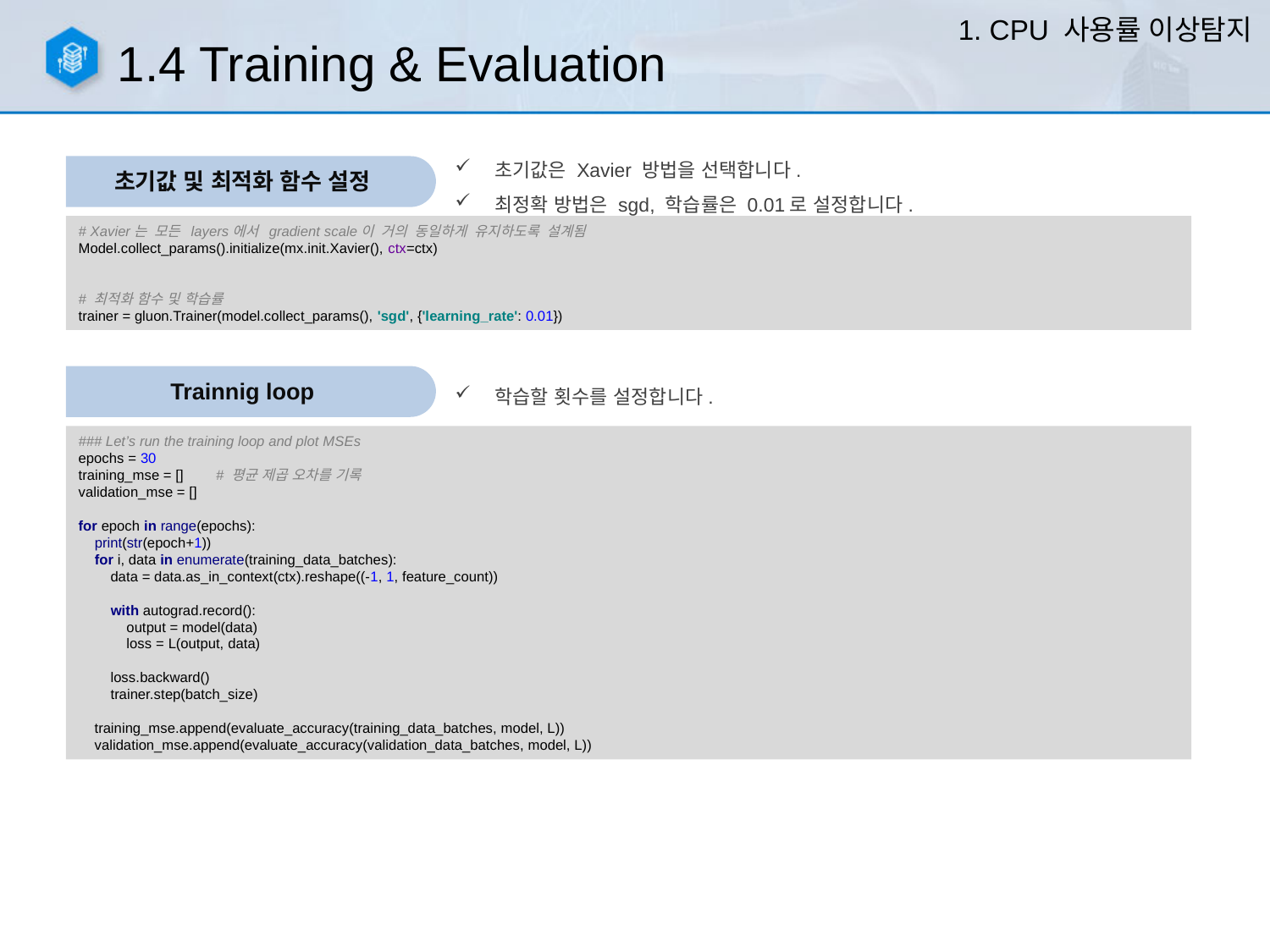

1. CPU 사용률 이상탐지
1.4 Training & Evaluation
초기값은 Xavier 방법을 선택합니다.
최정확 방법은 sgd, 학습률은 0.01로 설정합니다.

초기값 및 최적화 함수 설정
# Xavier는 모든 layers에서 gradient scale이 거의 동일하게 유지하도록 설계됨
Model.collect_params().initialize(mx.init.Xavier(), ctx=ctx)
# 최적화 함수 및 학습률
trainer = gluon.Trainer(model.collect_params(), 'sgd', {'learning_rate': 0.01})

Trainnig loop
학습할 횟수를 설정합니다.
### Let’s run the training loop and plot MSEs epochs = 30 training_mse = []        # 평균 제곱 오차를 기록 validation_mse = [] for epoch in range(epochs): print(str(epoch+1)) for i, data in enumerate(training_data_batches): data = data.as_in_context(ctx).reshape((-1, 1, feature_count)) with autograd.record(): output = model(data) loss = L(output, data) loss.backward() trainer.step(batch_size) training_mse.append(evaluate_accuracy(training_data_batches, model, L)) validation_mse.append(evaluate_accuracy(validation_data_batches, model, L))